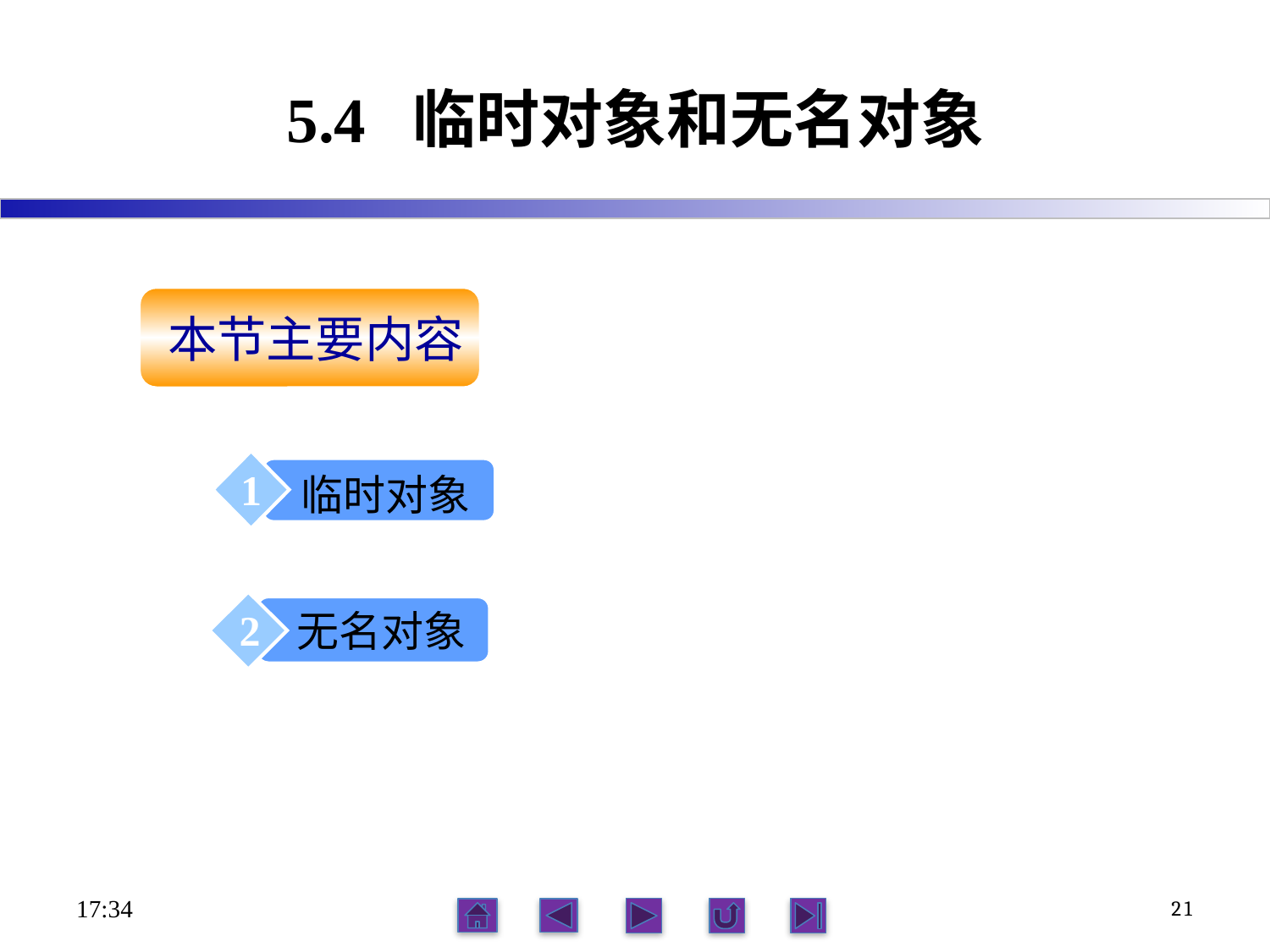

# 5.4  临时对象和无名对象

本节主要内容

1
临时对象

2

无名对象
17:34
21